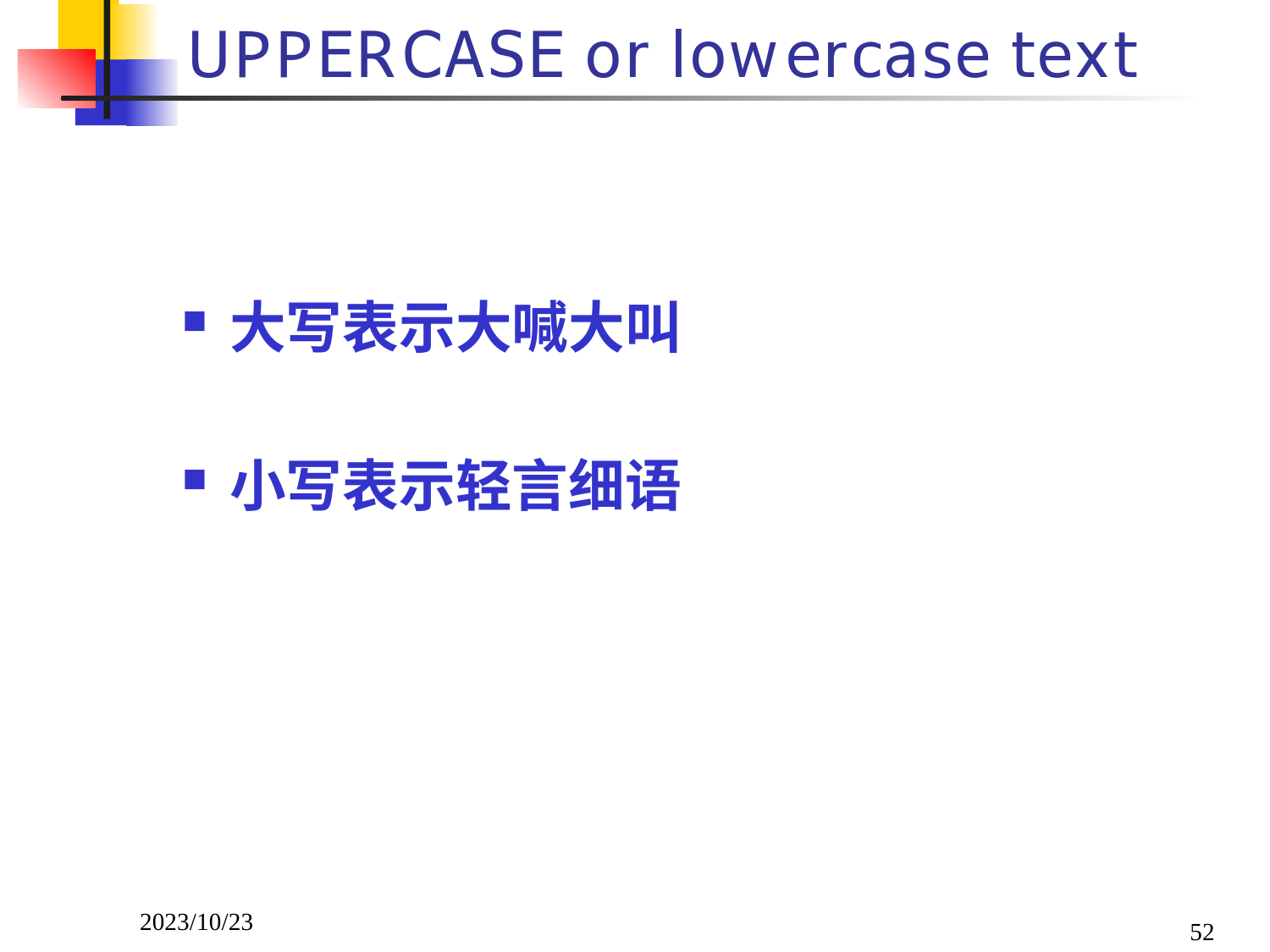

# UPPERCASE or lowercase text
大写表示大喊大叫

小写表示轻言细语
2023/10/23
52